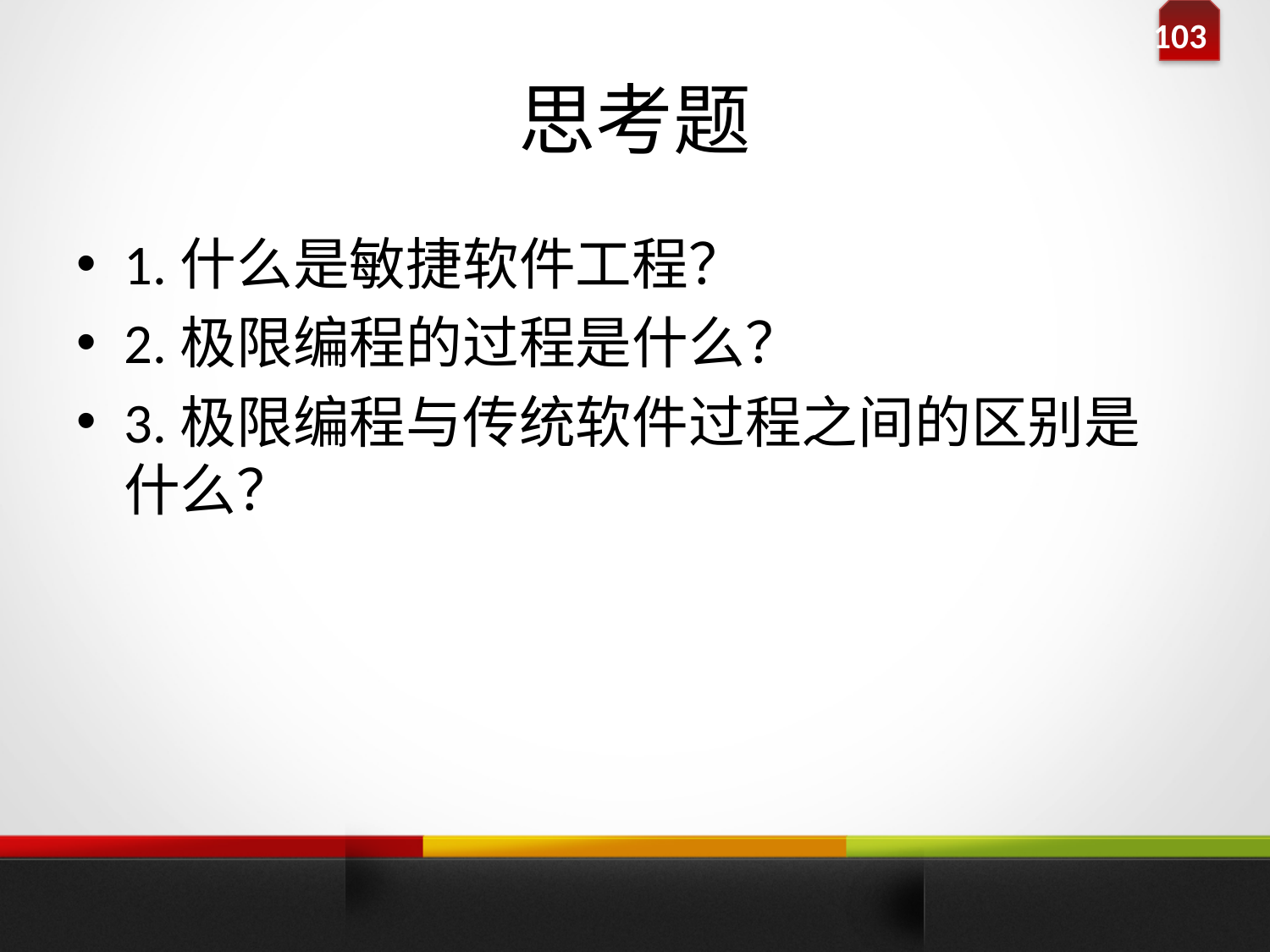

# 思考题
1.什么是敏捷软件工程？
2.极限编程的过程是什么？
3.极限编程与传统软件过程之间的区别是什么？